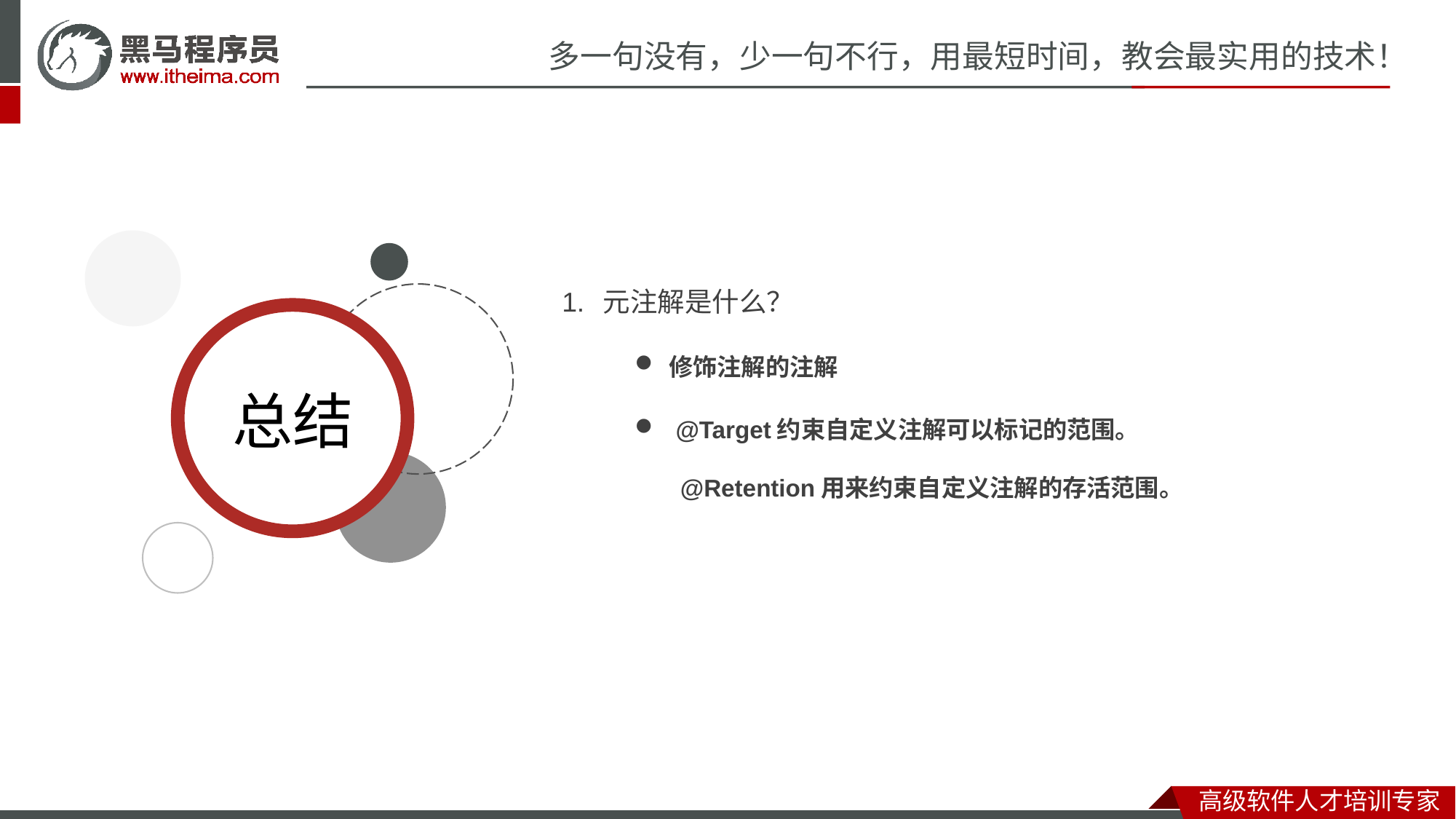

元注解是什么？
修饰注解的注解
 @Target约束自定义注解可以标记的范围。
 @Retention用来约束自定义注解的存活范围。